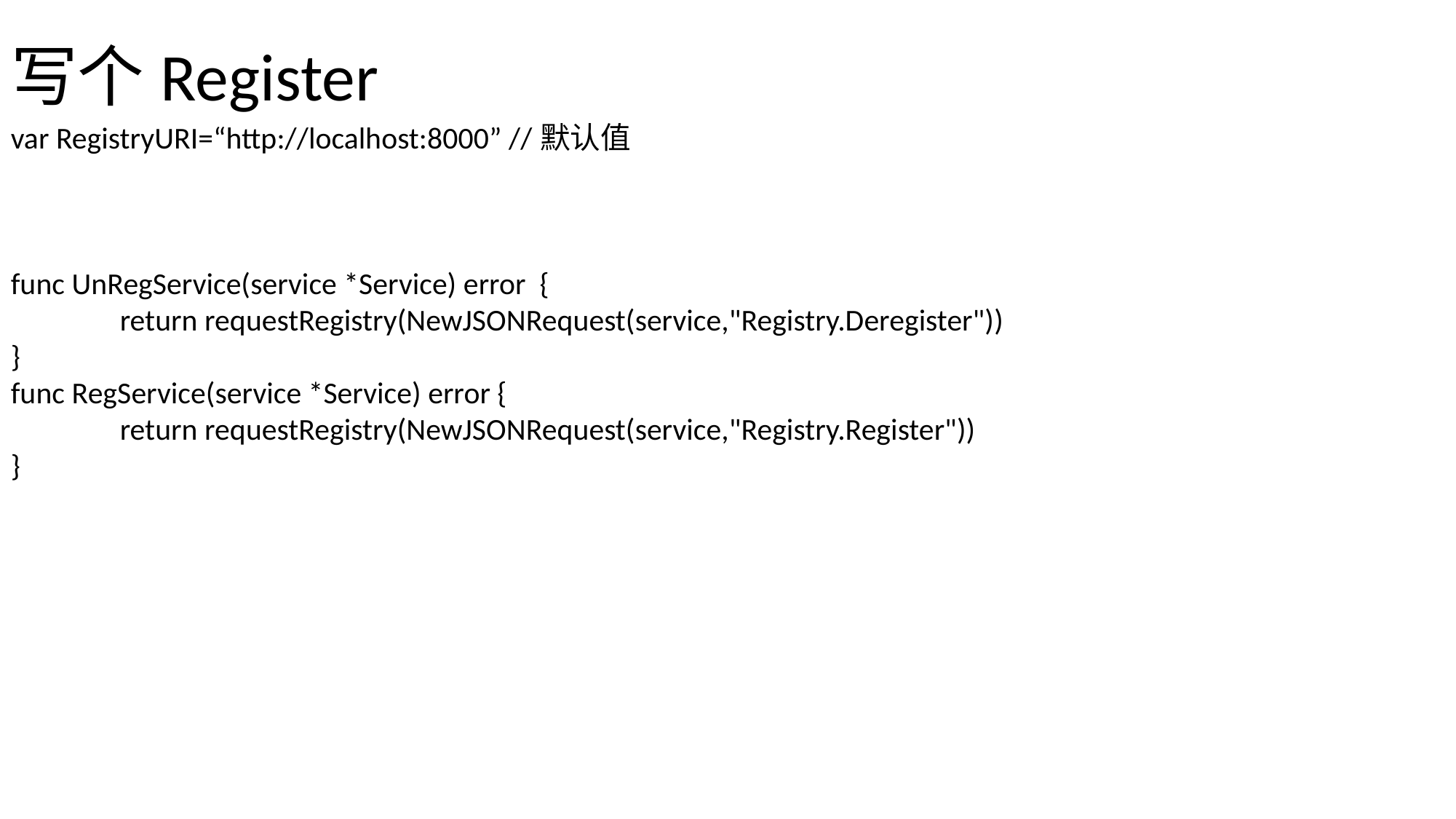

# 写个Register
var RegistryURI=“http://localhost:8000” //默认值

func UnRegService(service *Service) error  {
	return requestRegistry(NewJSONRequest(service,"Registry.Deregister"))
}
func RegService(service *Service) error {
	return requestRegistry(NewJSONRequest(service,"Registry.Register"))
}